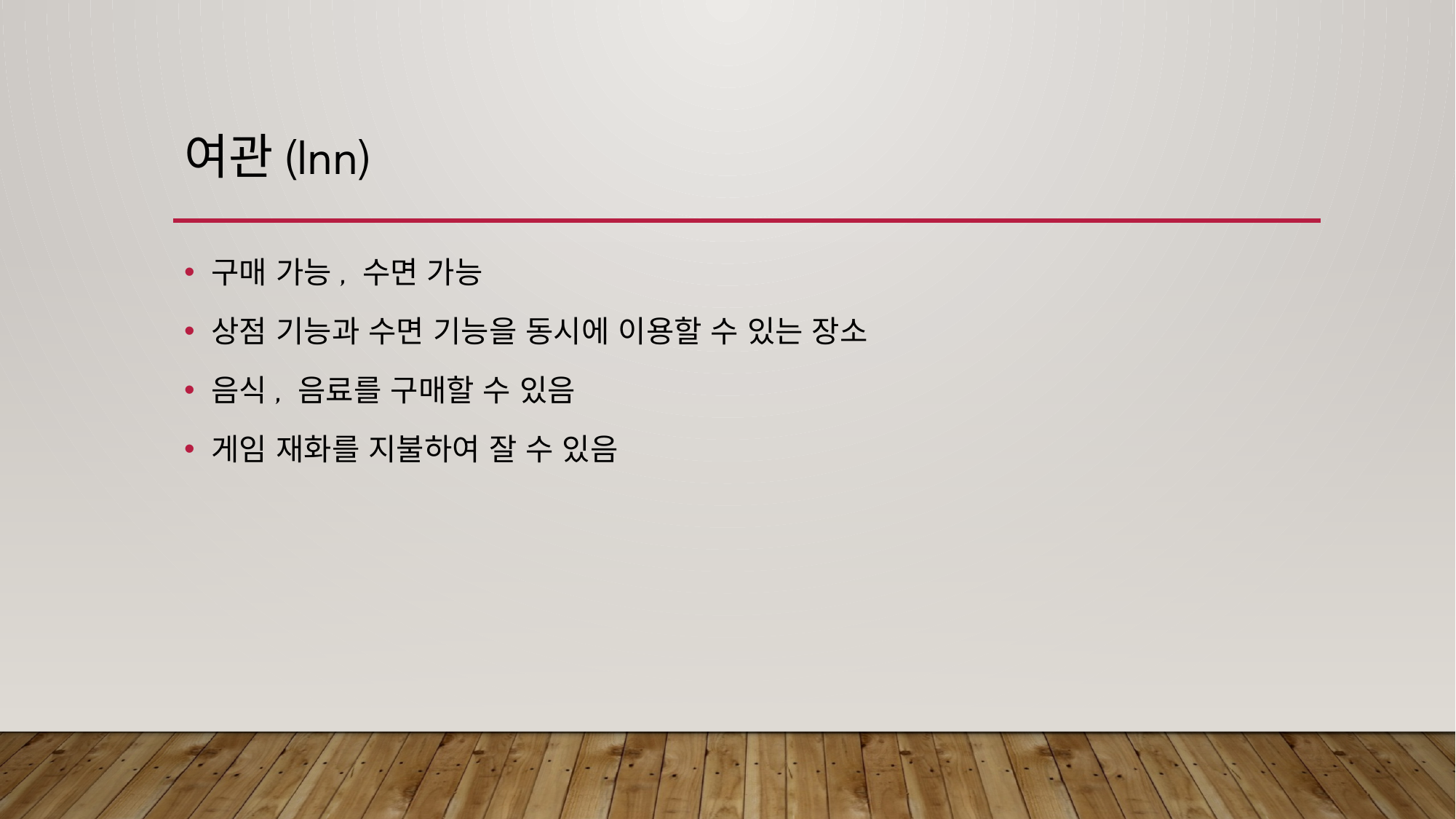

# 여관(Inn)
구매 가능, 수면 가능
상점 기능과 수면 기능을 동시에 이용할 수 있는 장소
음식, 음료를 구매할 수 있음
게임 재화를 지불하여 잘 수 있음